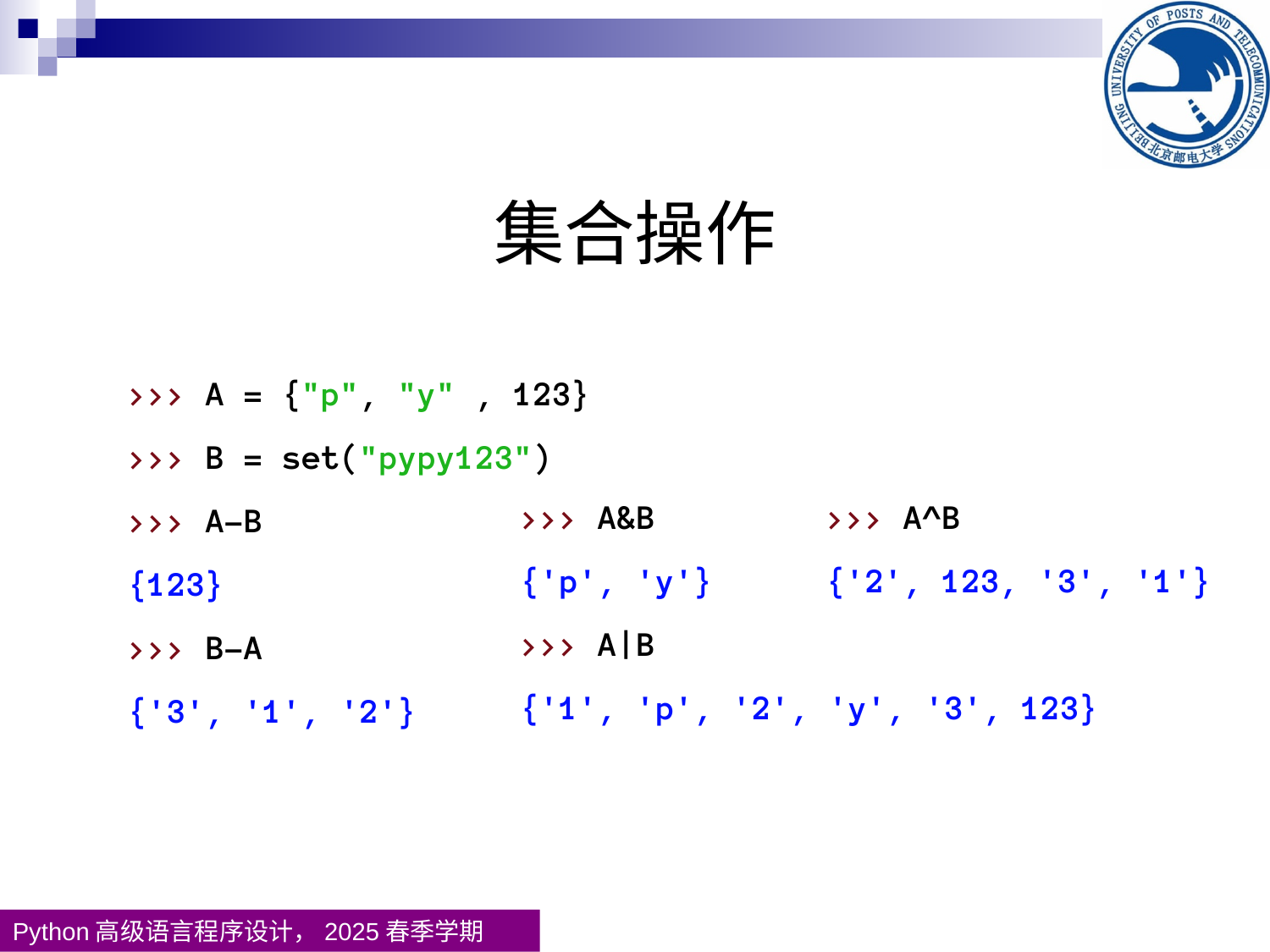

集合操作
>>> A = {"p", "y" , 123}
>>> B = set("pypy123")
>>> A-B
{123}
>>> B-A
{'3', '1', '2'}
>>> A&B
{'p', 'y'}
>>> A|B
{'1', 'p', '2', 'y', '3', 123}
>>> A^B
{'2', 123, '3', '1'}